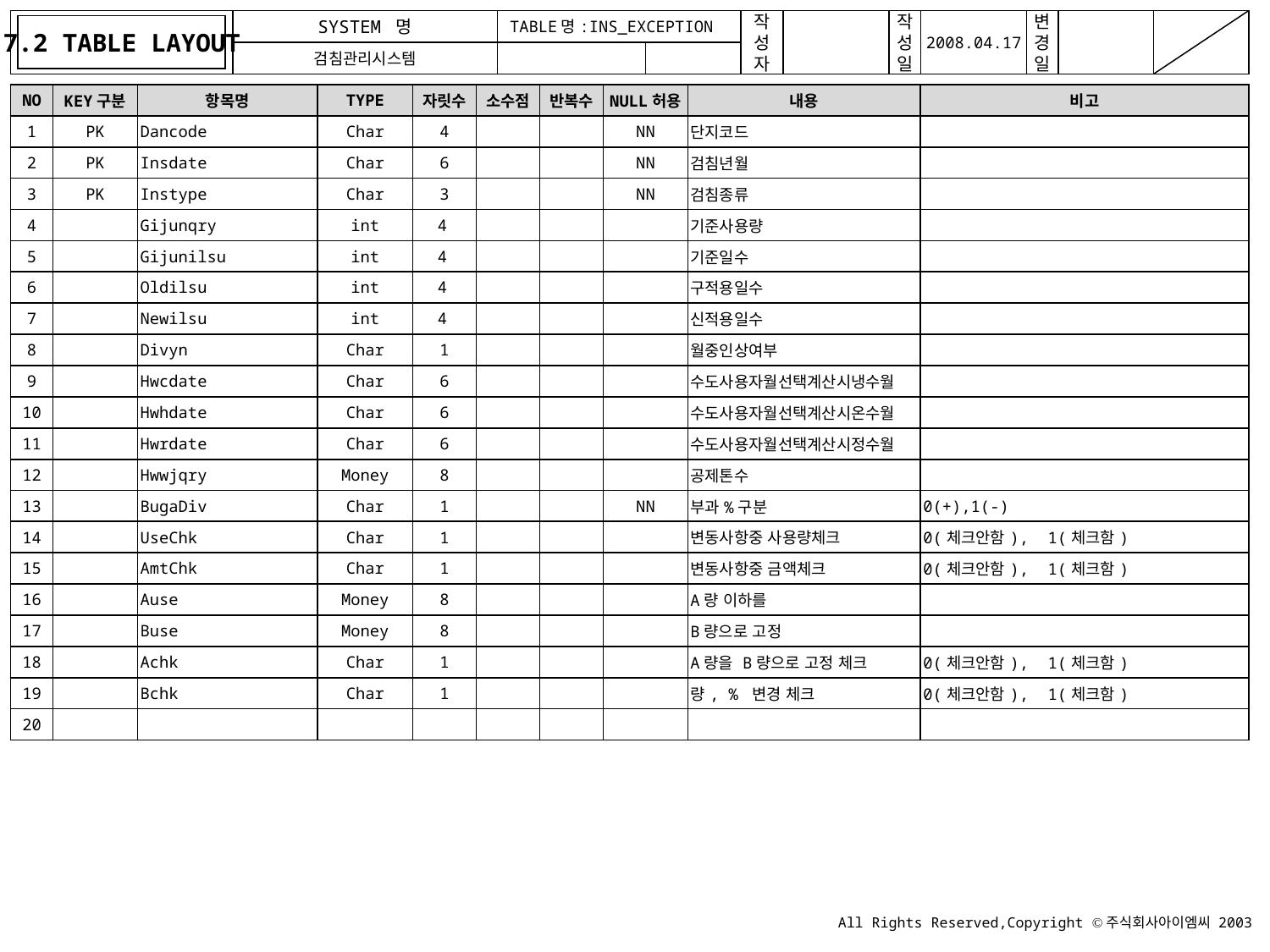

7.2 TABLE LAYOUT
TABLE명:INS_EXCEPTION
| NO | KEY구분 | 항목명 | TYPE | 자릿수 | 소수점 | 반복수 | NULL허용 | 내용 | 비고 |
| --- | --- | --- | --- | --- | --- | --- | --- | --- | --- |
| 1 | PK | Dancode | Char | 4 |  |  | NN | 단지코드 |  |
| 2 | PK | Insdate | Char | 6 |  |  | NN | 검침년월 |  |
| 3 | PK | Instype | Char | 3 |  |  | NN | 검침종류 |  |
| 4 |  | Gijunqry | int | 4 |  |  |  | 기준사용량 |  |
| 5 |  | Gijunilsu | int | 4 |  |  |  | 기준일수 |  |
| 6 |  | Oldilsu | int | 4 |  |  |  | 구적용일수 |  |
| 7 |  | Newilsu | int | 4 |  |  |  | 신적용일수 |  |
| 8 |  | Divyn | Char | 1 |  |  |  | 월중인상여부 |  |
| 9 |  | Hwcdate | Char | 6 |  |  |  | 수도사용자월선택계산시냉수월 |  |
| 10 |  | Hwhdate | Char | 6 |  |  |  | 수도사용자월선택계산시온수월 |  |
| 11 |  | Hwrdate | Char | 6 |  |  |  | 수도사용자월선택계산시정수월 |  |
| 12 |  | Hwwjqry | Money | 8 |  |  |  | 공제톤수 |  |
| 13 |  | BugaDiv | Char | 1 |  |  | NN | 부과%구분 | 0(+),1(-) |
| 14 |  | UseChk | Char | 1 |  |  |  | 변동사항중 사용량체크 | 0(체크안함), 1(체크함) |
| 15 |  | AmtChk | Char | 1 |  |  |  | 변동사항중 금액체크 | 0(체크안함), 1(체크함) |
| 16 |  | Ause | Money | 8 |  |  |  | A량 이하를 |  |
| 17 |  | Buse | Money | 8 |  |  |  | B량으로 고정 |  |
| 18 |  | Achk | Char | 1 |  |  |  | A량을 B량으로 고정 체크 | 0(체크안함), 1(체크함) |
| 19 |  | Bchk | Char | 1 |  |  |  | 량, % 변경 체크 | 0(체크안함), 1(체크함) |
| 20 |  |  |  |  |  |  |  |  |  |